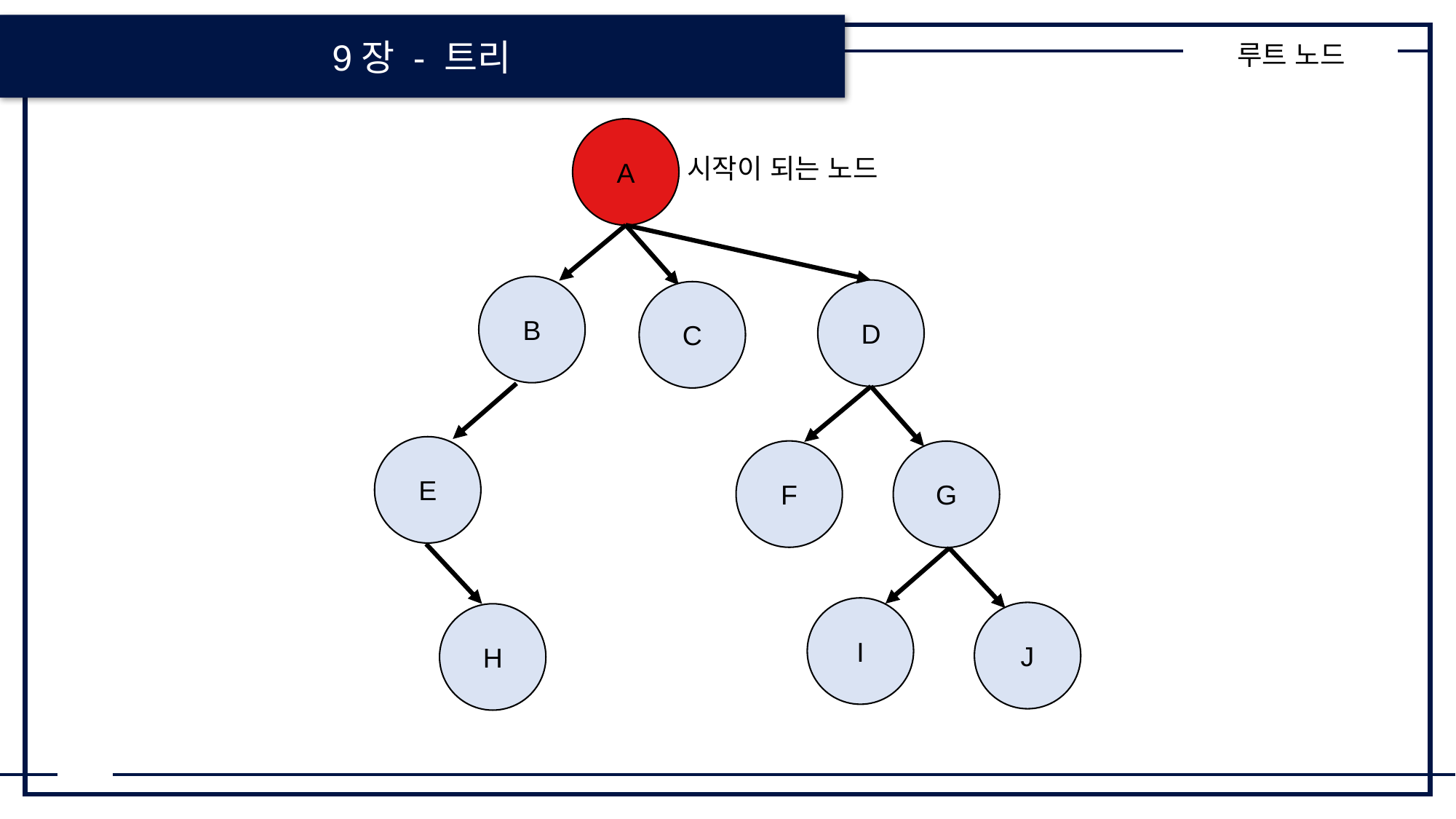

9장 - 트리

루트 노드
A
B
D
C
E
F
G
I
J
H
시작이 되는 노드